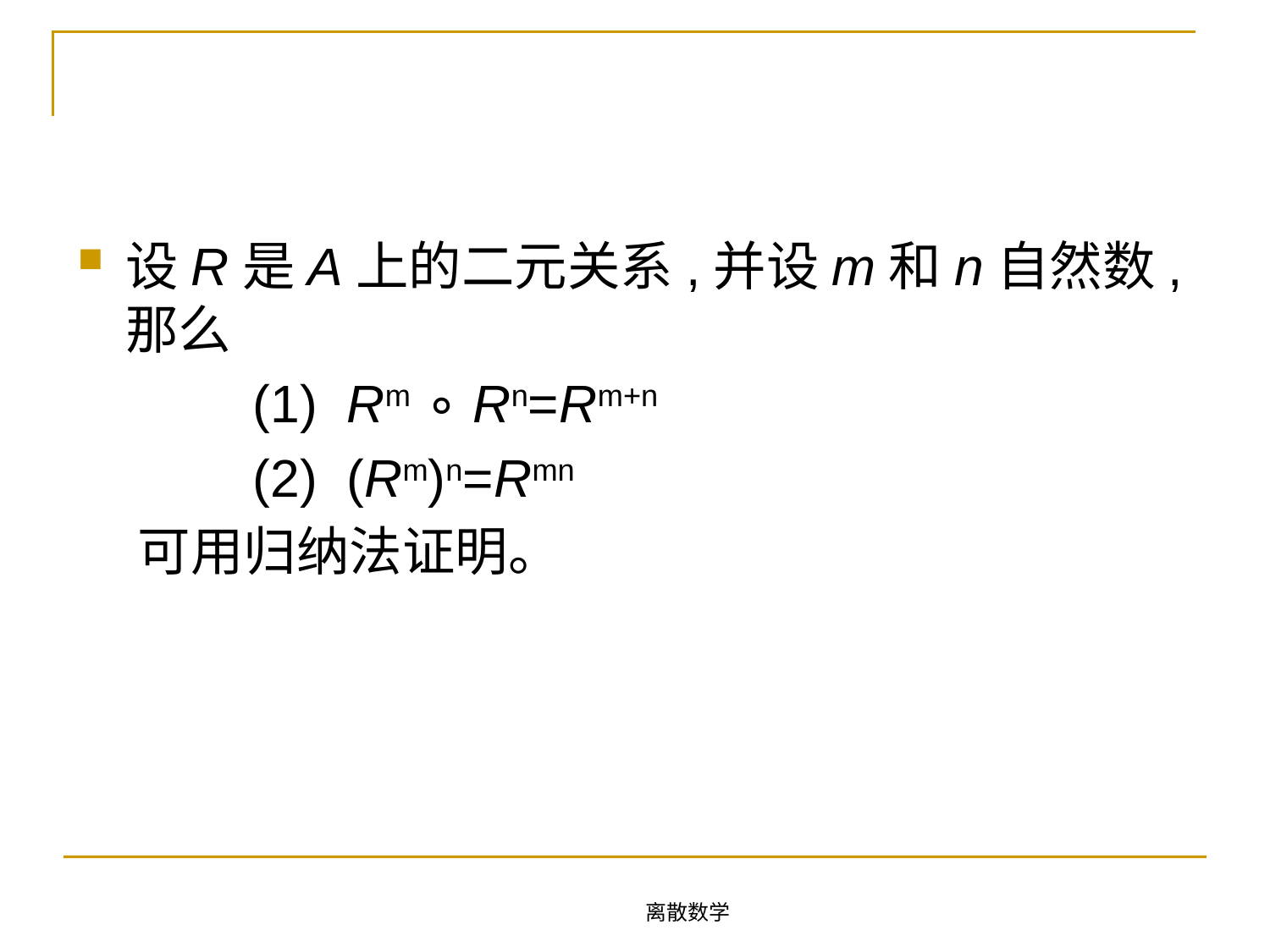

#
设R是A上的二元关系,并设m和n自然数,那么
            (1)  Rm ∘ Rn=Rm+n
            (2)  (Rm)n=Rmn
    可用归纳法证明。

离散数学
20